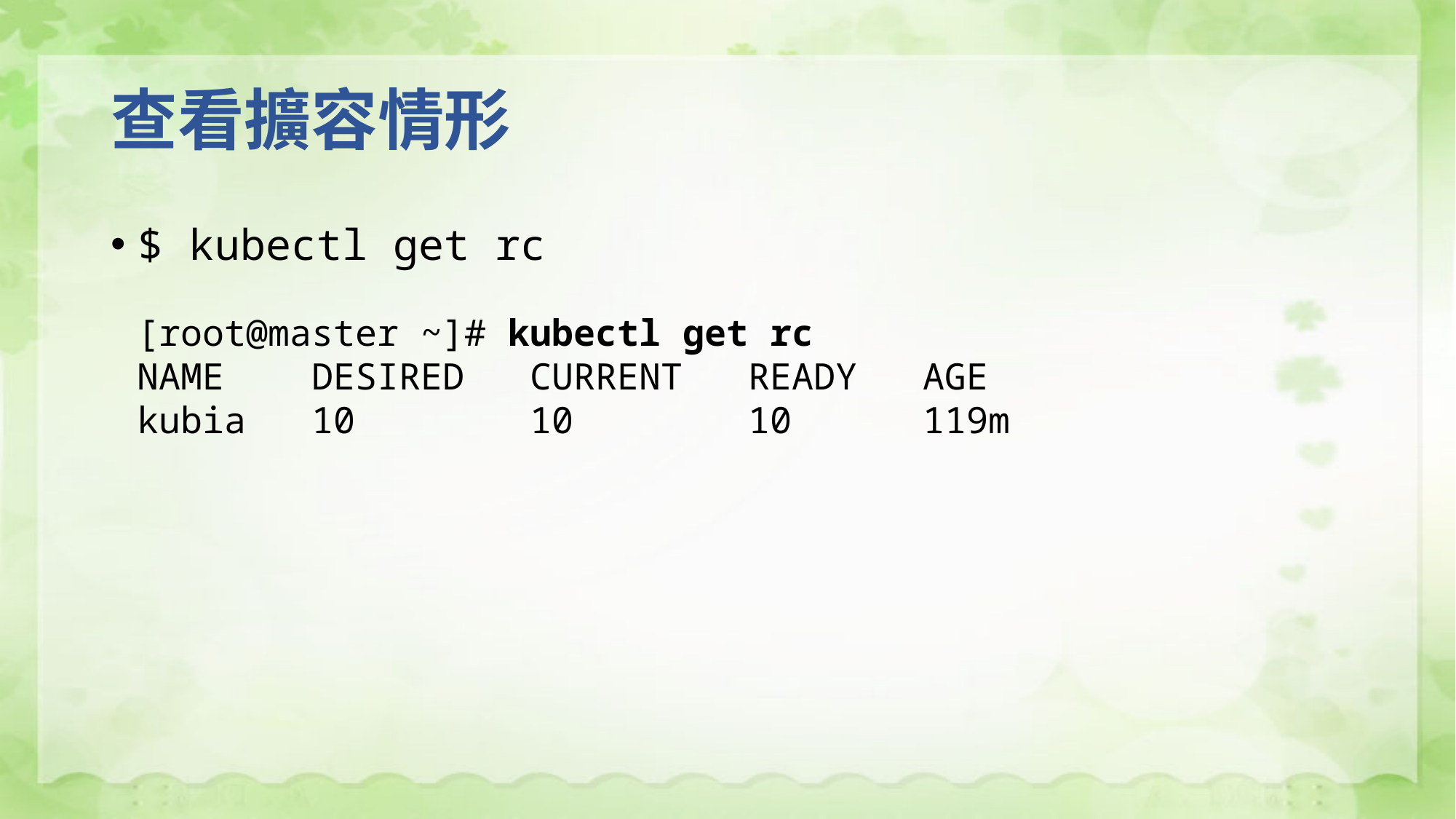

# 查看擴容情形
$ kubectl get rc
[root@master ~]# kubectl get rc
NAME    DESIRED   CURRENT   READY   AGE
kubia   10        10        10      119m